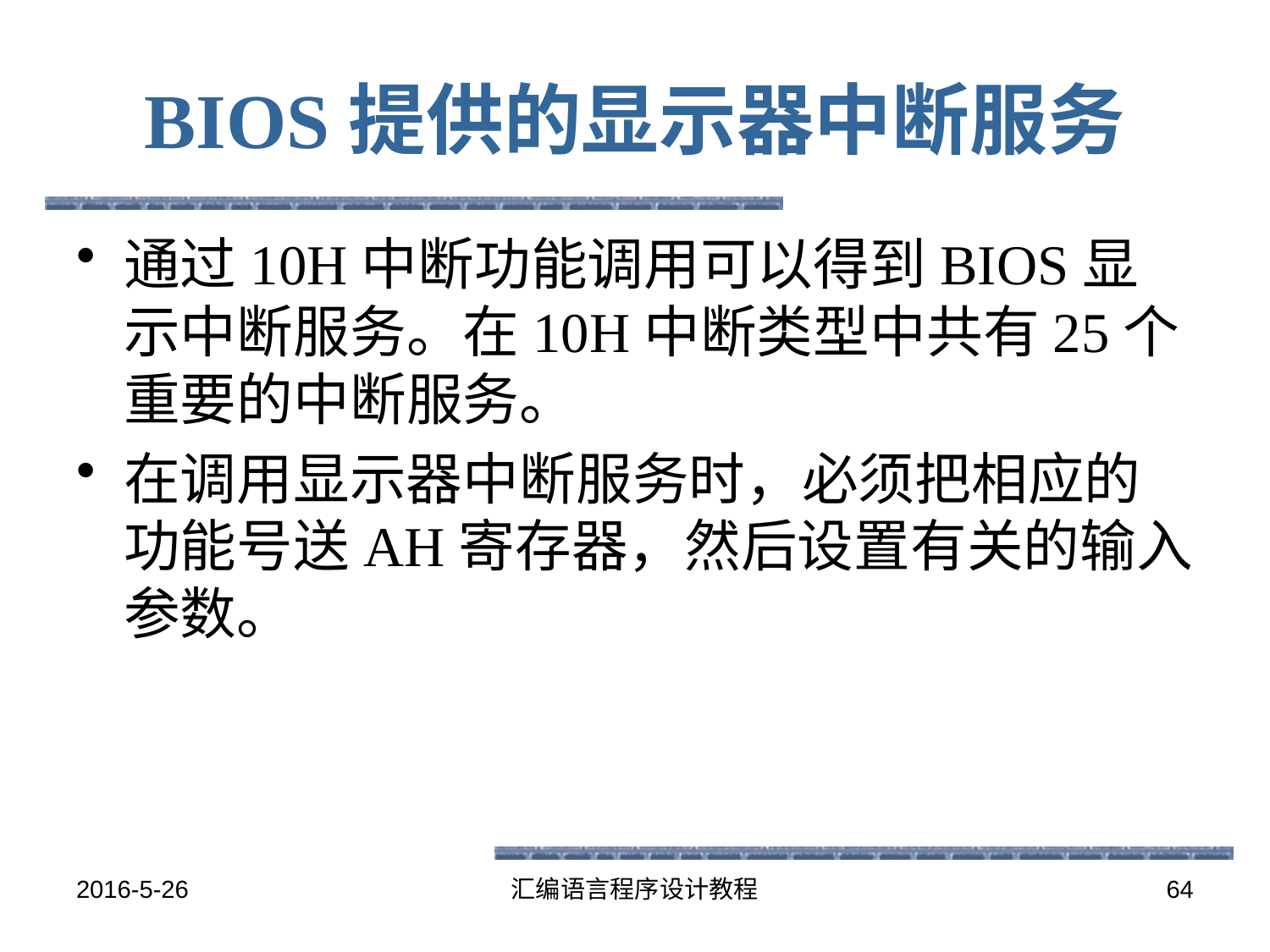

# BIOS提供的显示器中断服务
通过10H中断功能调用可以得到BIOS显示中断服务。在10H中断类型中共有25个重要的中断服务。
在调用显示器中断服务时，必须把相应的功能号送AH寄存器，然后设置有关的输入参数。
2016-5-26
汇编语言程序设计教程
64